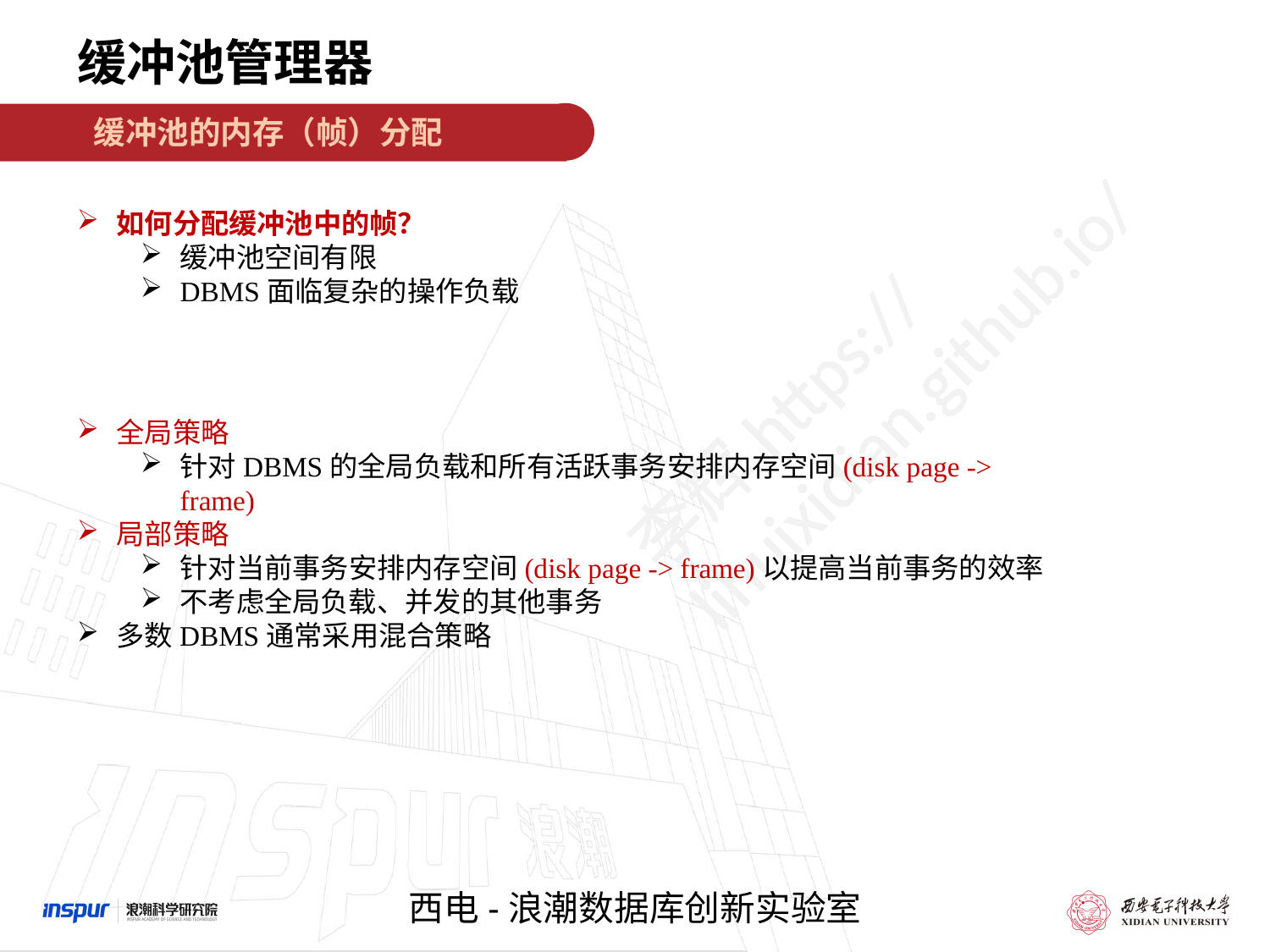

缓冲池管理器

缓冲池的内存（帧）分配
如何分配缓冲池中的帧？
缓冲池空间有限
DBMS面临复杂的操作负载
全局策略
针对DBMS的全局负载和所有活跃事务安排内存空间(disk page -> frame)
局部策略
针对当前事务安排内存空间(disk page -> frame)以提高当前事务的效率
不考虑全局负载、并发的其他事务
多数DBMS通常采用混合策略